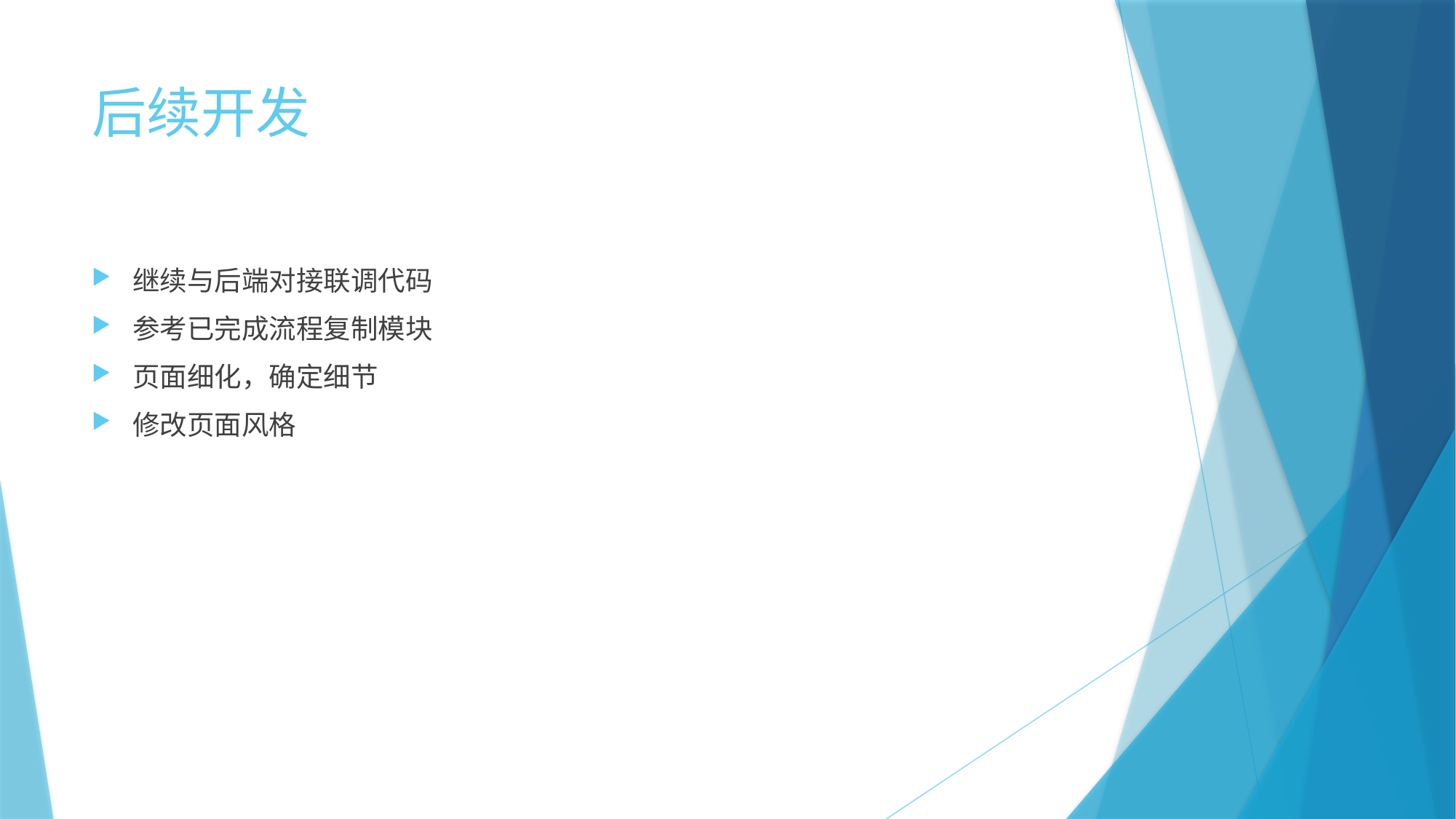

# 后续开发
继续与后端对接联调代码
参考已完成流程复制模块
页面细化，确定细节
修改页面风格